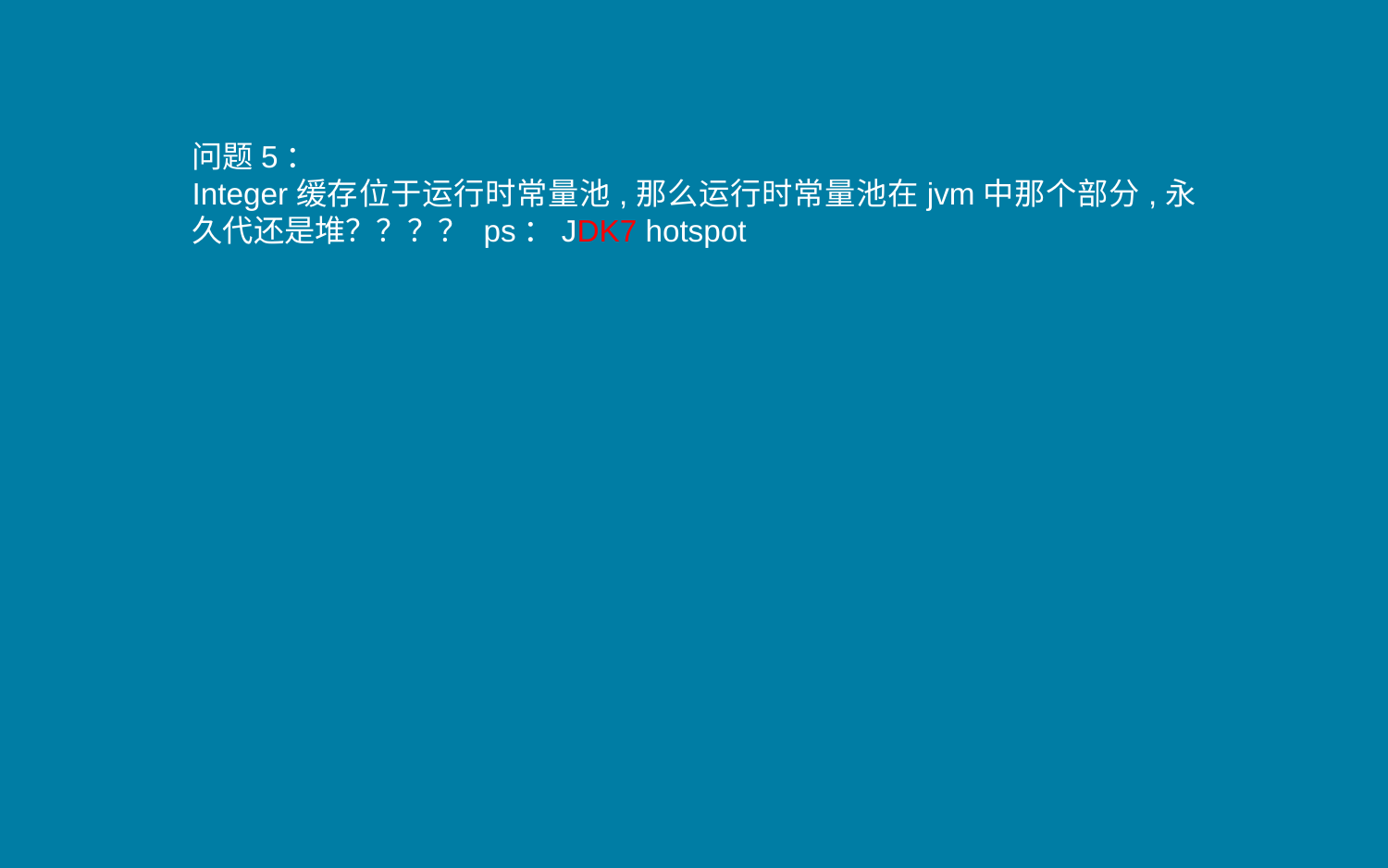

问题5：
Integer缓存位于运行时常量池,那么运行时常量池在jvm中那个部分,永久代还是堆？？？？ ps：JDK7 hotspot